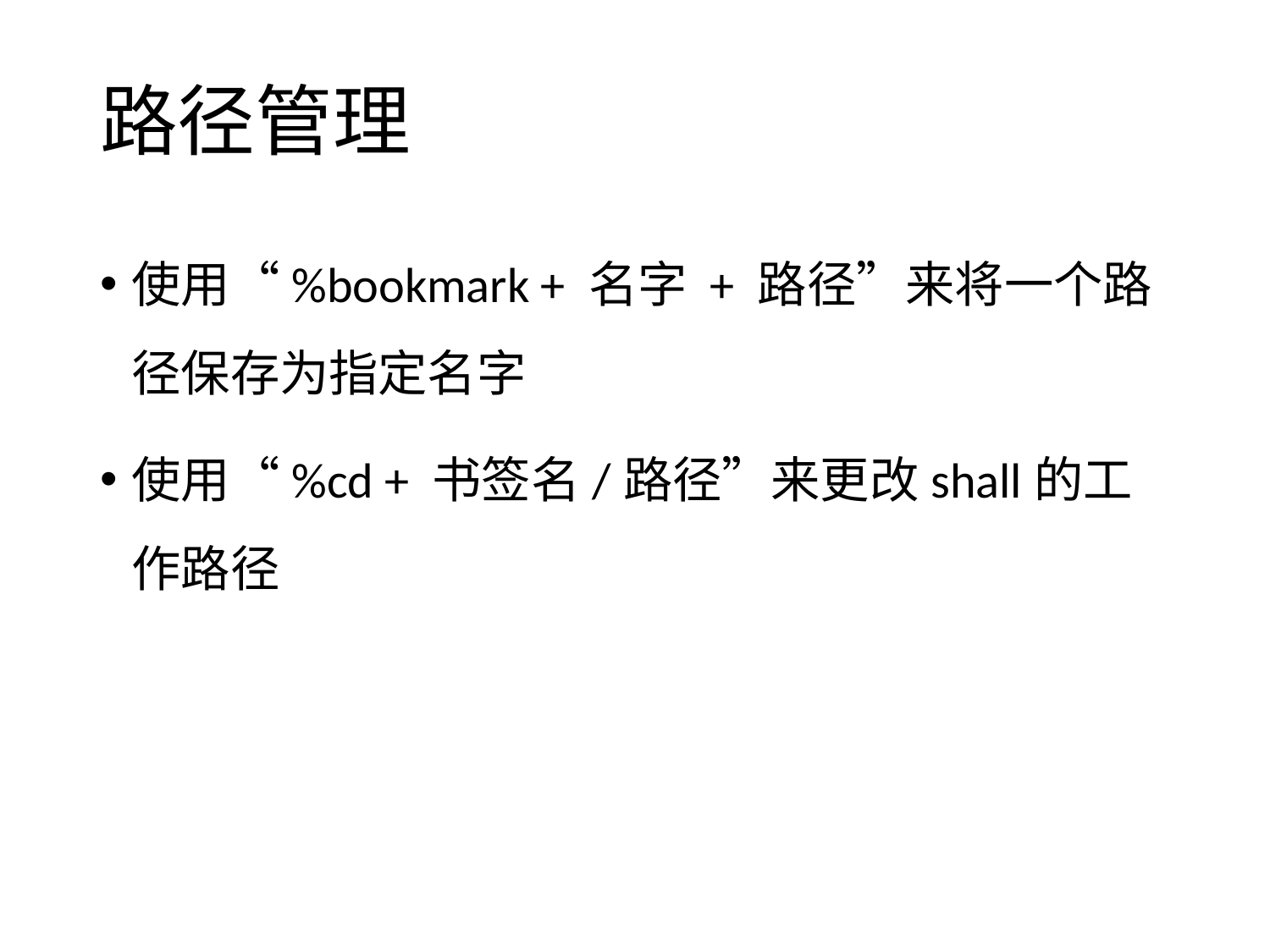

# 路径管理
使用“%bookmark + 名字 + 路径”来将一个路径保存为指定名字
使用“%cd + 书签名/路径”来更改shall的工作路径